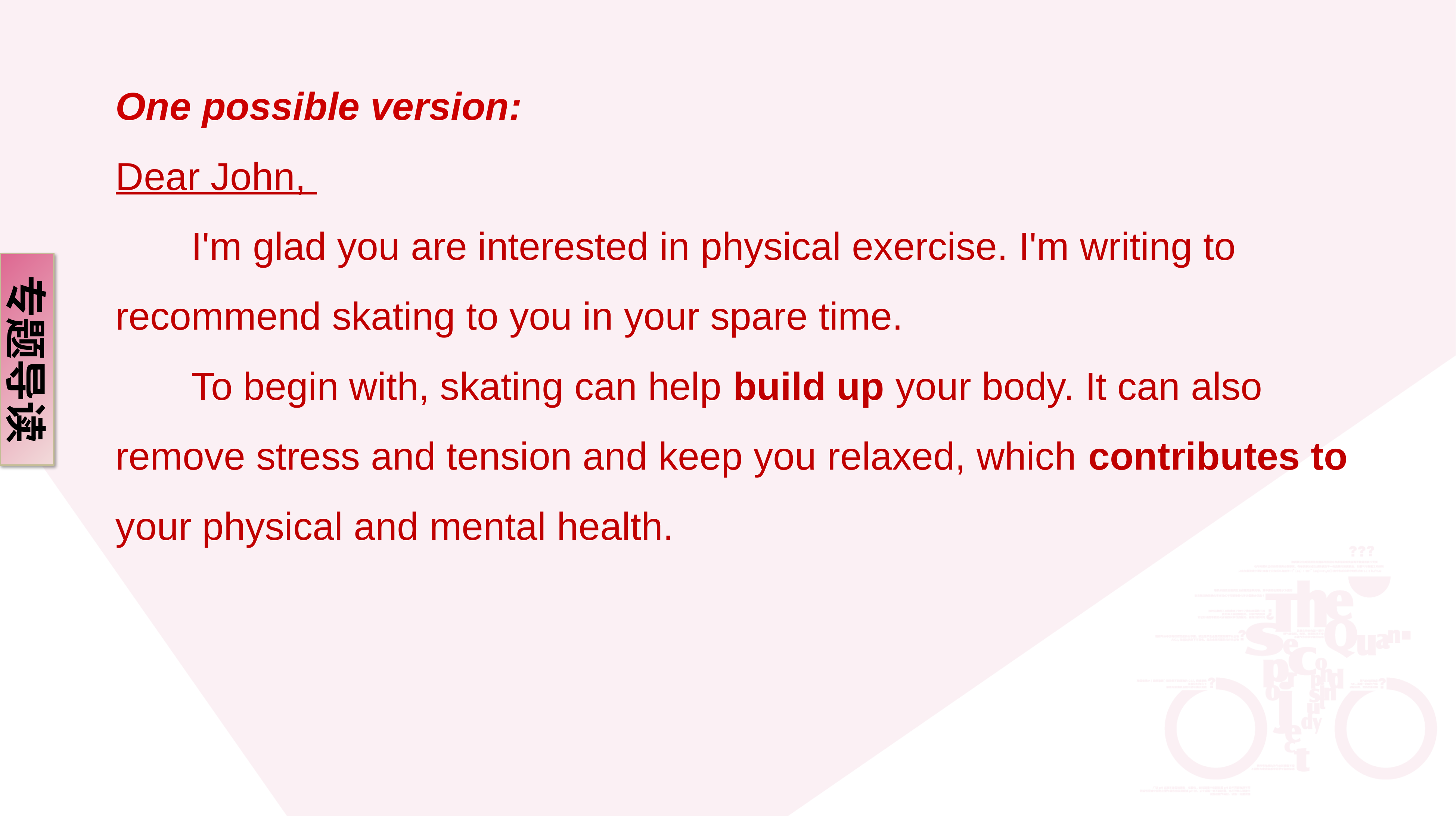

One possible version:
Dear John,
       I'm glad you are interested in physical exercise. I'm writing to recommend skating to you in your spare time.
       To begin with, skating can help build up your body. It can also remove stress and tension and keep you relaxed, which contributes to your physical and mental health.
专题导读